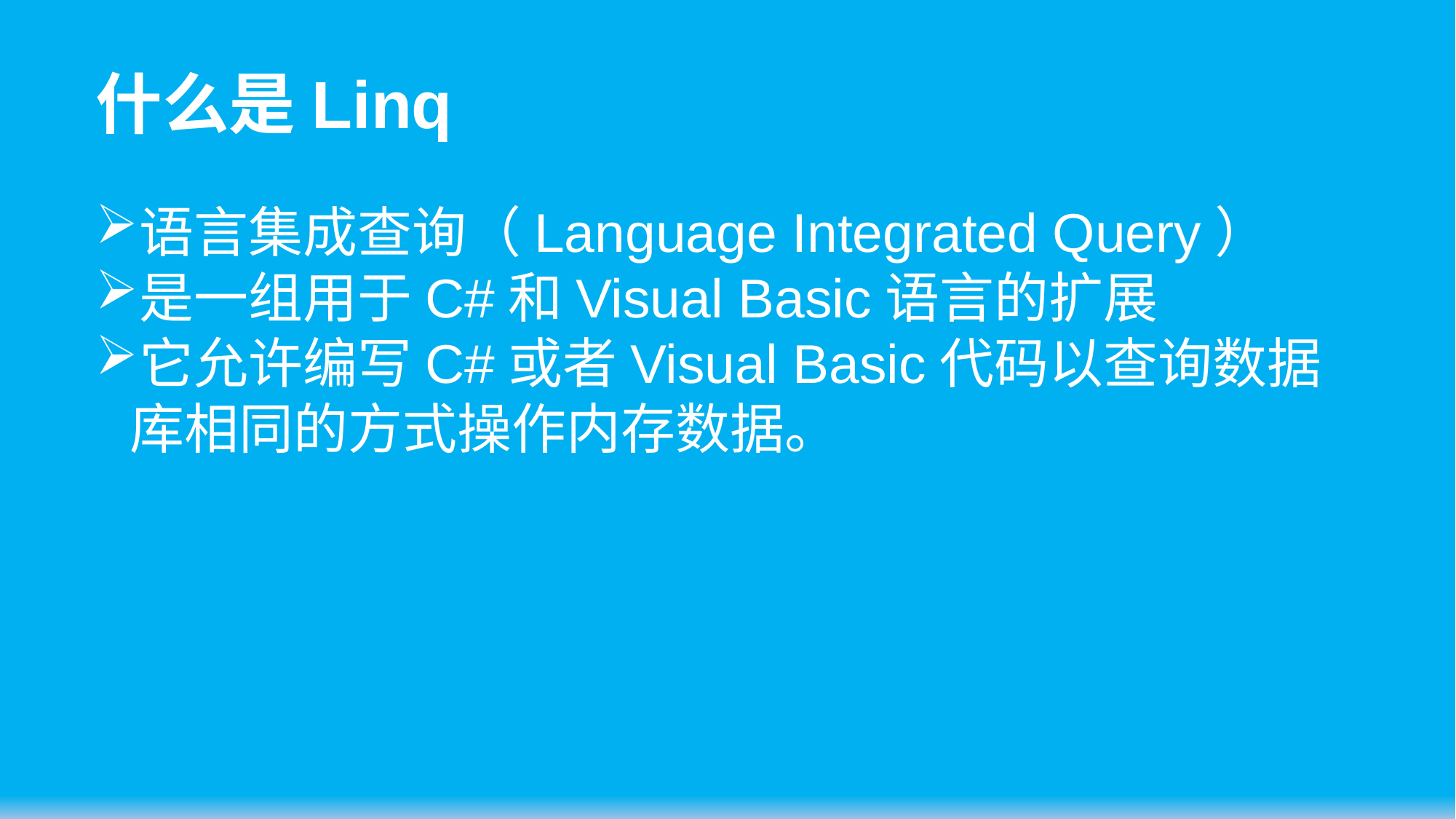

# 什么是Linq
语言集成查询（Language Integrated Query）
是一组用于C#和Visual Basic语言的扩展
它允许编写C#或者Visual Basic代码以查询数据库相同的方式操作内存数据。